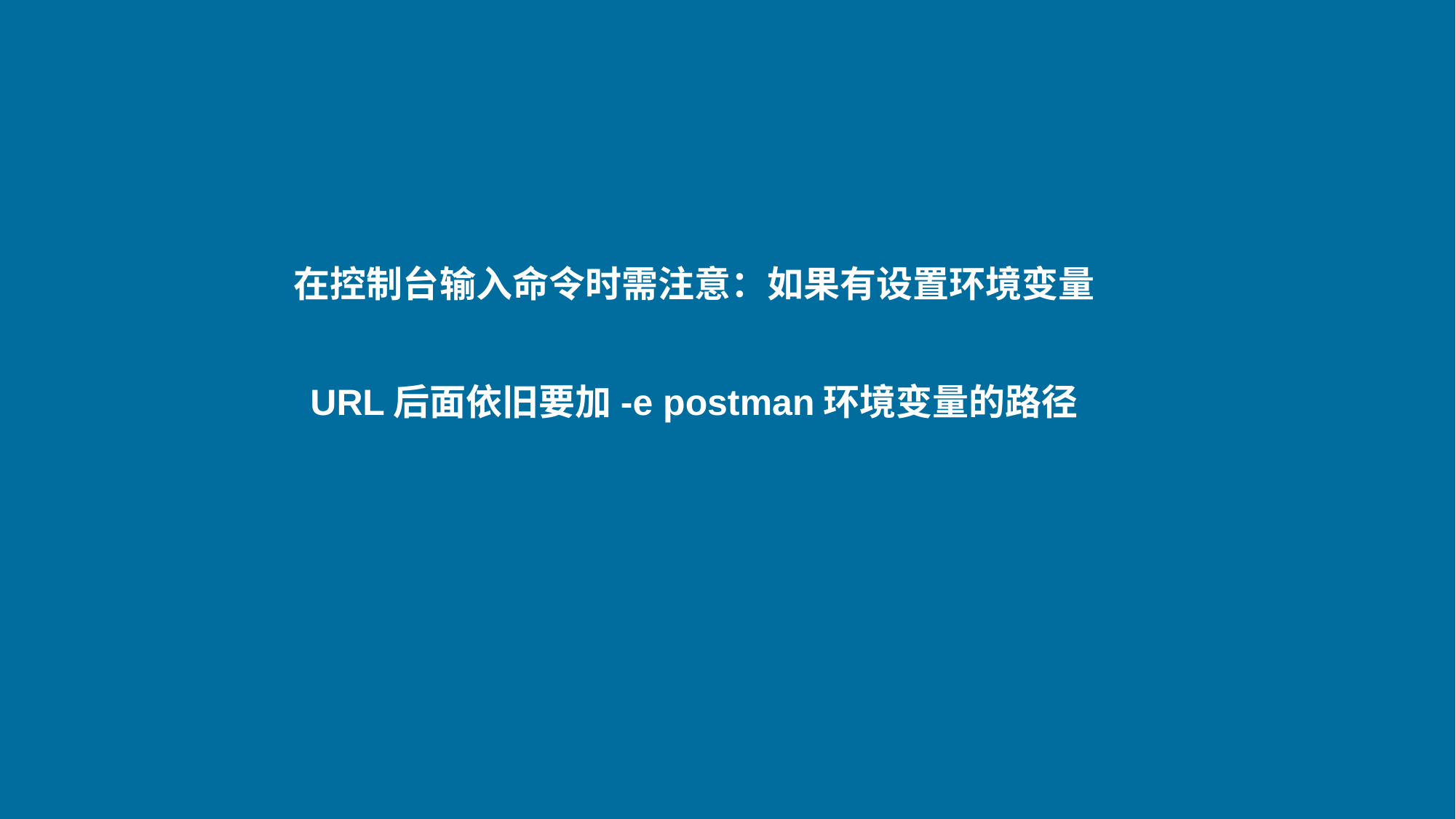

# 在控制台输入命令时需注意：如果有设置环境变量 URL后面依旧要加-e postman环境变量的路径